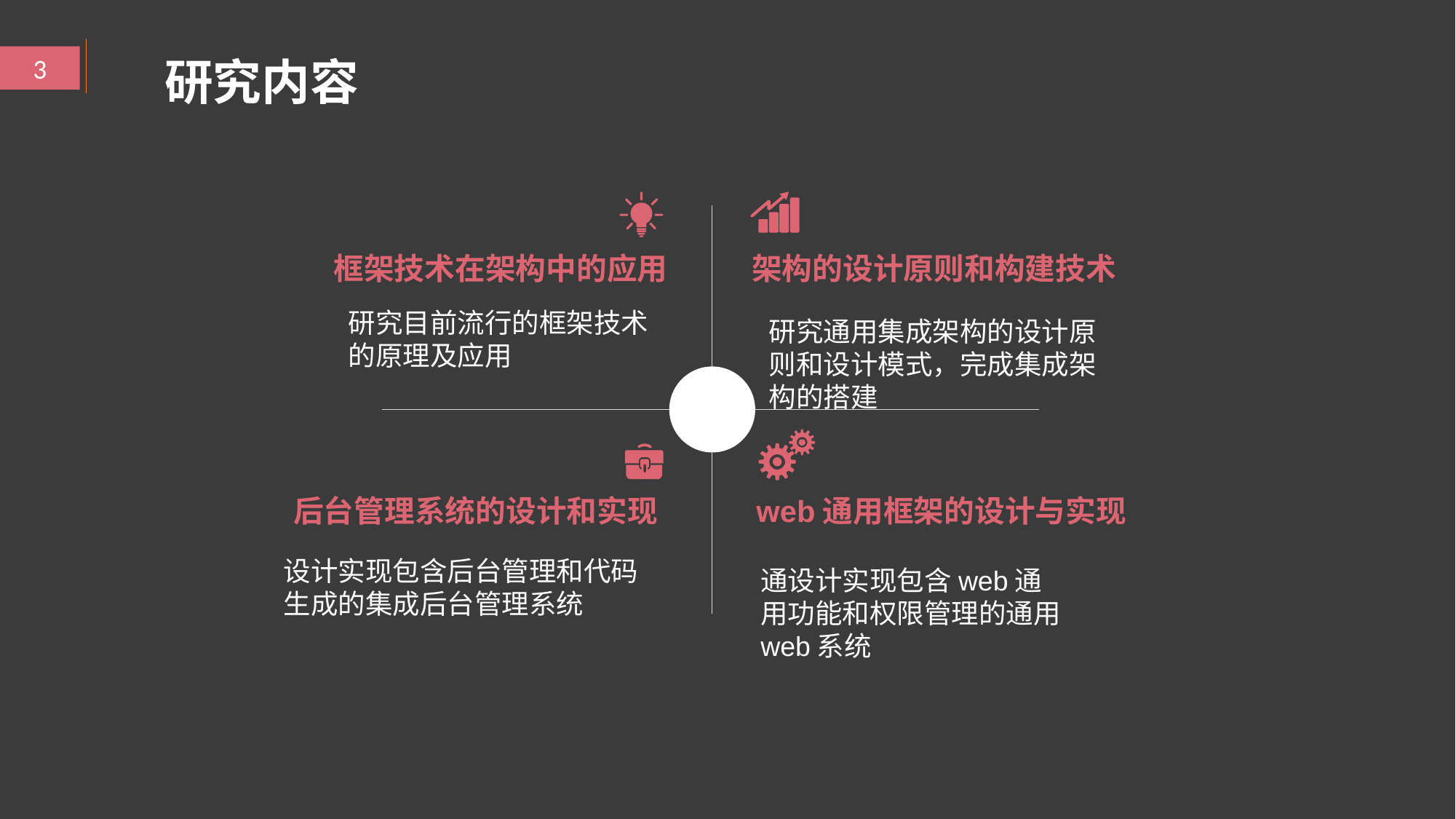

3
研究内容

框架技术在架构中的应用
架构的设计原则和构建技术
研究目前流行的框架技术的原理及应用

研究通用集成架构的设计原则和设计模式，完成集成架构的搭建

后台管理系统的设计和实现
web通用框架的设计与实现
设计实现包含后台管理和代码生成的集成后台管理系统
通设计实现包含web通用功能和权限管理的通用web系统